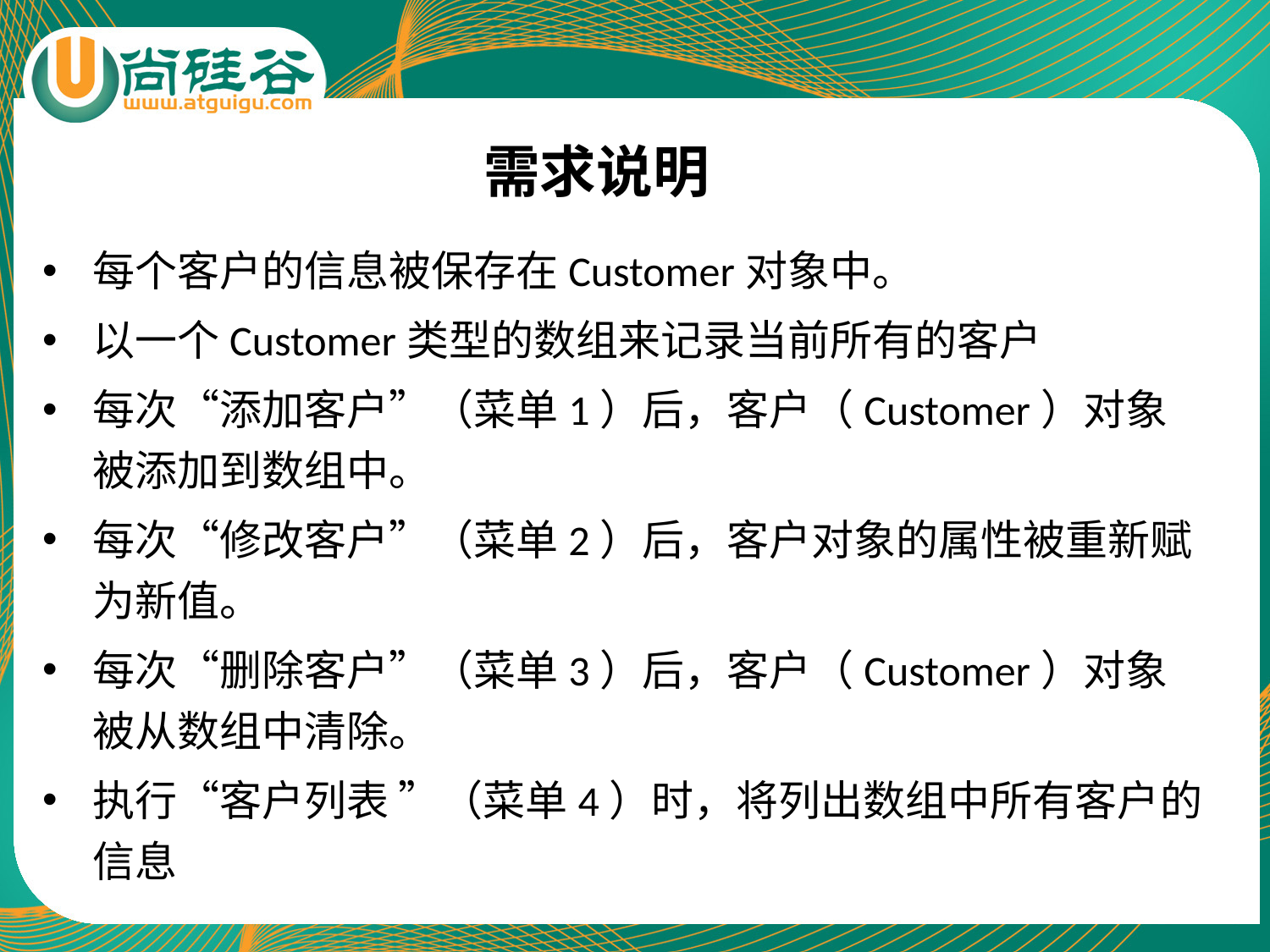

需求说明
每个客户的信息被保存在Customer对象中。
以一个Customer类型的数组来记录当前所有的客户
每次“添加客户”（菜单1）后，客户（Customer）对象被添加到数组中。
每次“修改客户”（菜单2）后，客户对象的属性被重新赋为新值。
每次“删除客户”（菜单3）后，客户（Customer）对象被从数组中清除。
执行“客户列表 ”（菜单4）时，将列出数组中所有客户的信息